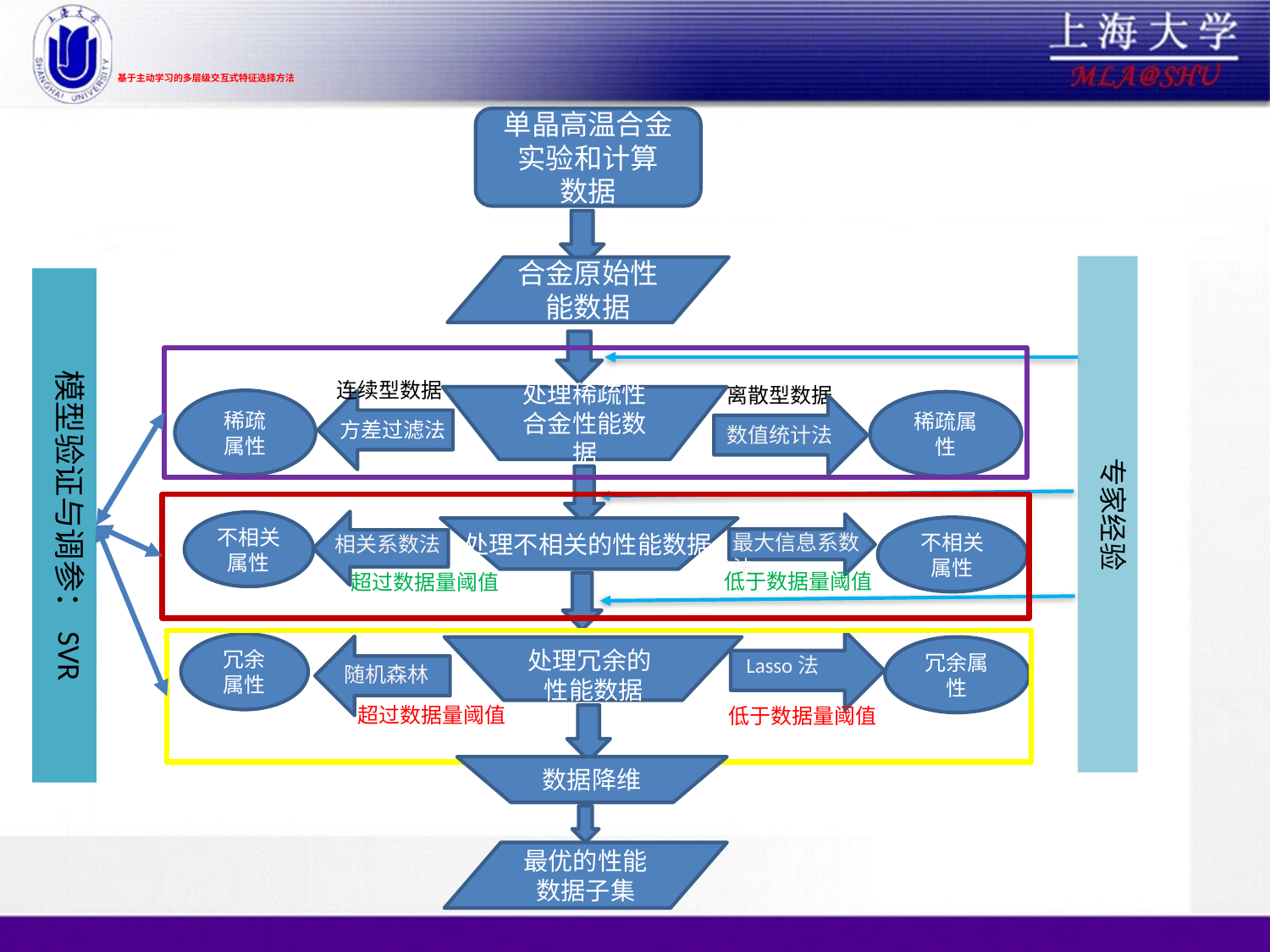

# 基于主动学习的多层级交互式特征选择方法
单晶高温合金实验和计算
数据

合金原始性能数据

处理稀疏性合金性能数据
稀疏
属性

方差过滤法

不相关属性

处理不相关的性能数据

冗余
属性

      处理冗余的
         性能数据
数据

最优的性能数据子集
连续型数据
离散型数据
稀疏属性

数值统计法

不相关属性
最大信息系数法
相关系数法
低于数据量阈值
超过数据量阈值

冗余属性
Lasso法
随机森林
超过数据量阈值
低于数据量阈值
专家经验
模型验证与调参：SVR

数据降维